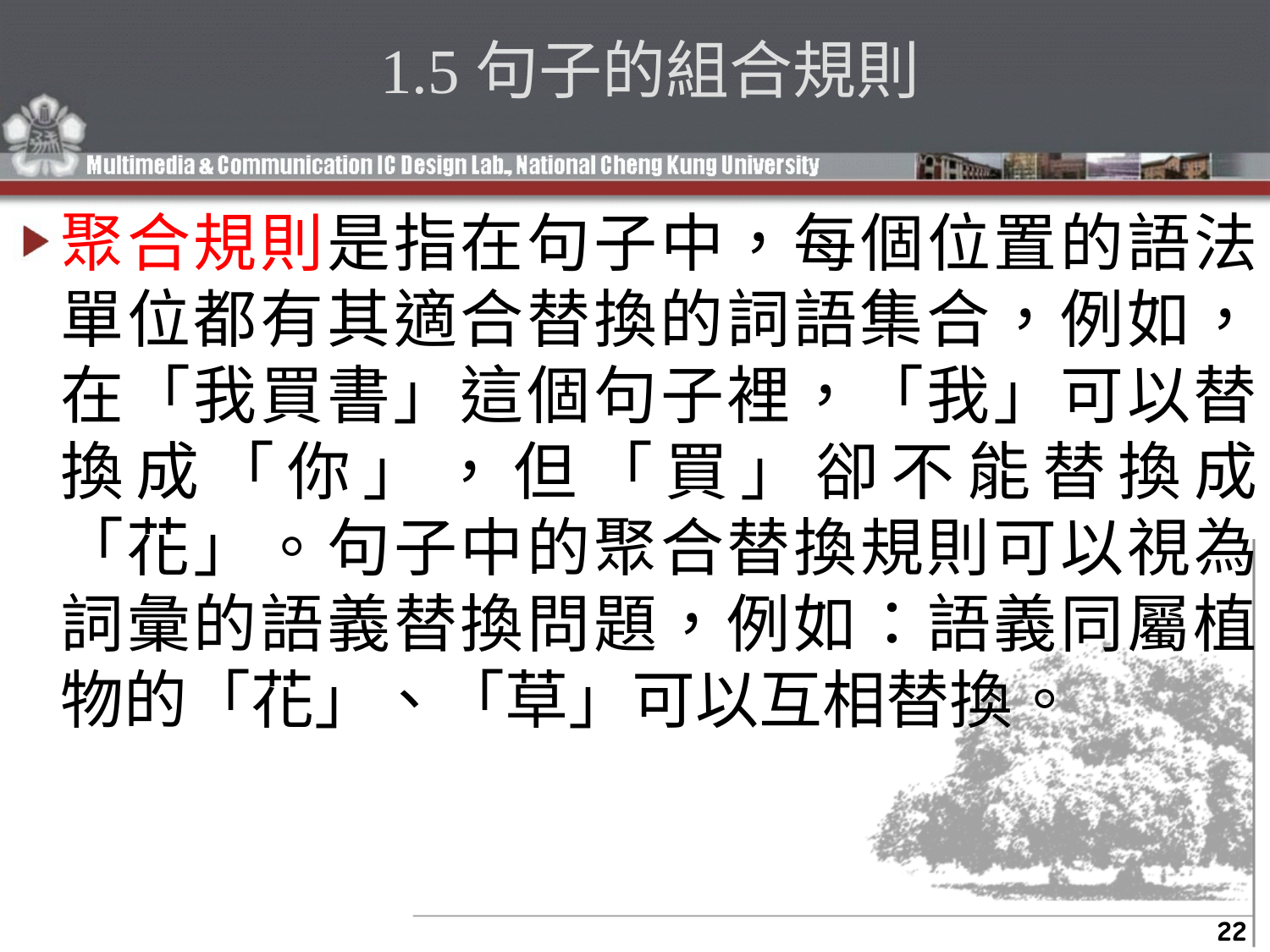

# 1.5句子的組合規則
聚合規則是指在句子中，每個位置的語法單位都有其適合替換的詞語集合，例如，在「我買書」這個句子裡，「我」可以替換成「你」，但「買」卻不能替換成「花」。句子中的聚合替換規則可以視為詞彙的語義替換問題，例如：語義同屬植物的「花」、「草」可以互相替換。
22